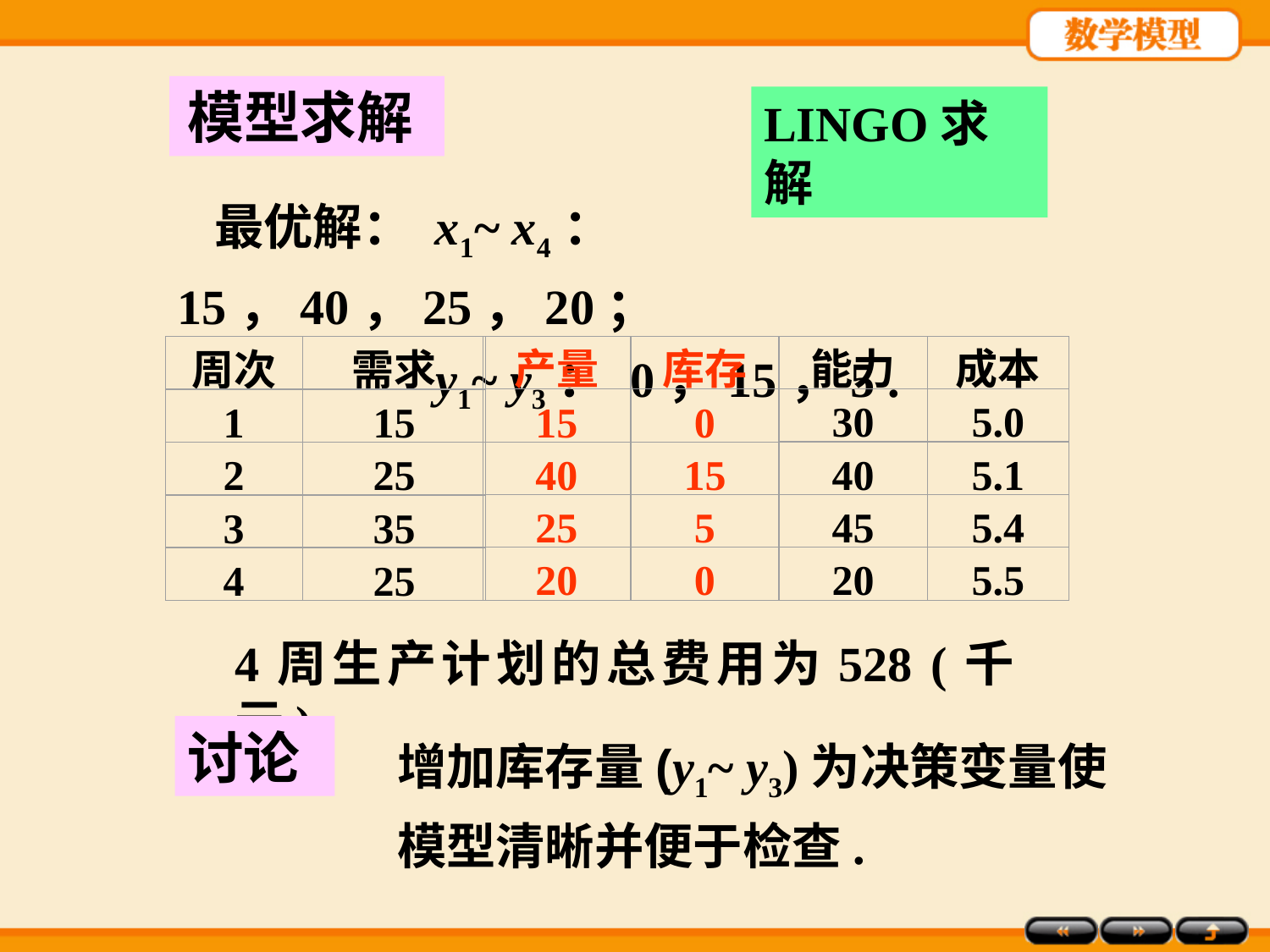

模型求解
LINGO求解
最优解： x1~ x4：15，40，25，20；
                  y1~ y3： 0，15，5 .

能力

成本

产量

库存

周次

需求

30

5.0

15

0

1

15

40

5.1

40

15

2

25

45

5.4

25

5

3

35

20

5.5

20

0

4

25

4周生产计划的总费用为528 (千元)
讨论
增加库存量(y1~ y3)为决策变量使模型清晰并便于检查.